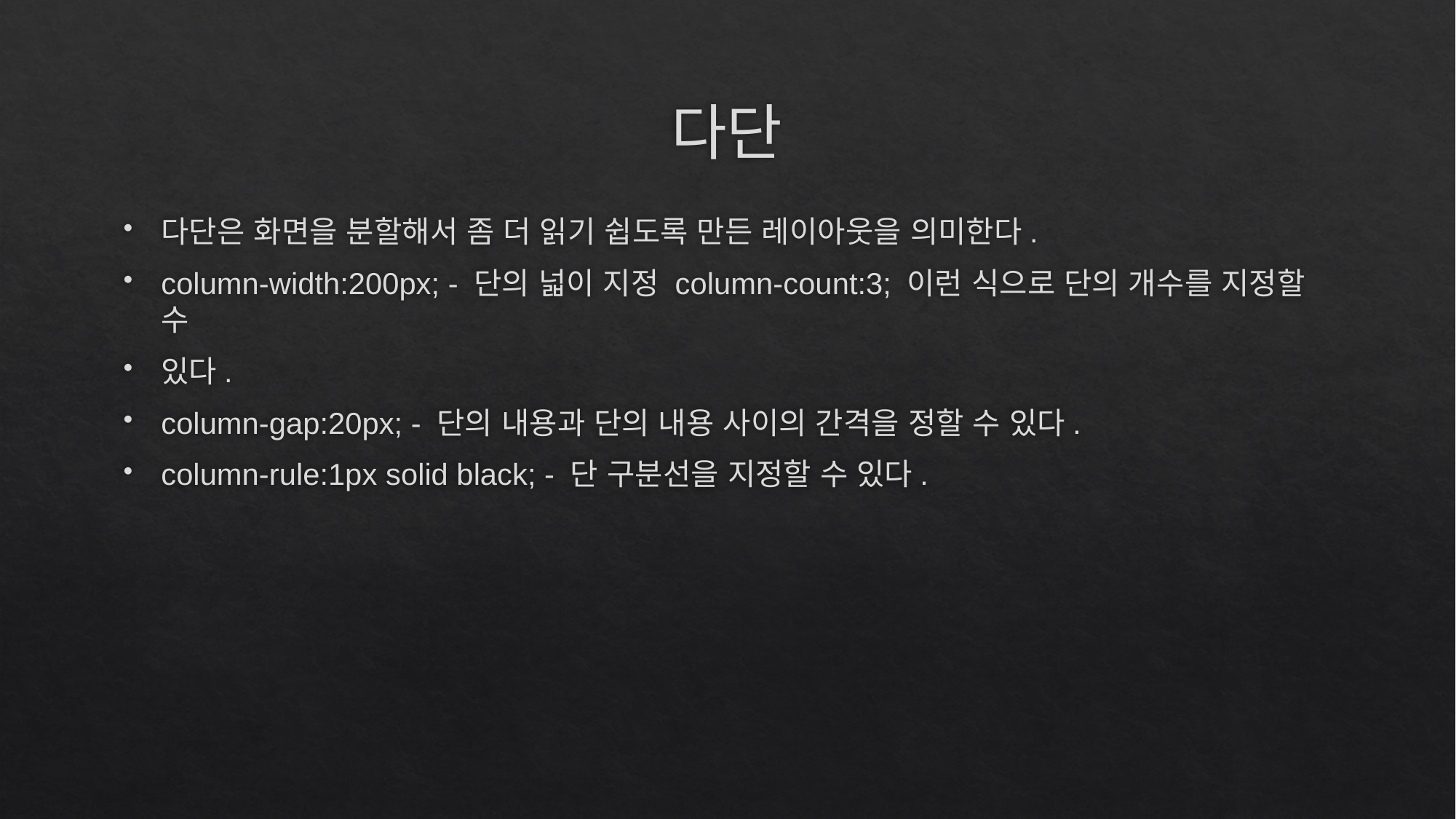

# 다단
다단은 화면을 분할해서 좀 더 읽기 쉽도록 만든 레이아웃을 의미한다.
column-width:200px; - 단의 넓이 지정 column-count:3; 이런 식으로 단의 개수를 지정할 수
있다.
column-gap:20px; - 단의 내용과 단의 내용 사이의 간격을 정할 수 있다.
column-rule:1px solid black; - 단 구분선을 지정할 수 있다.